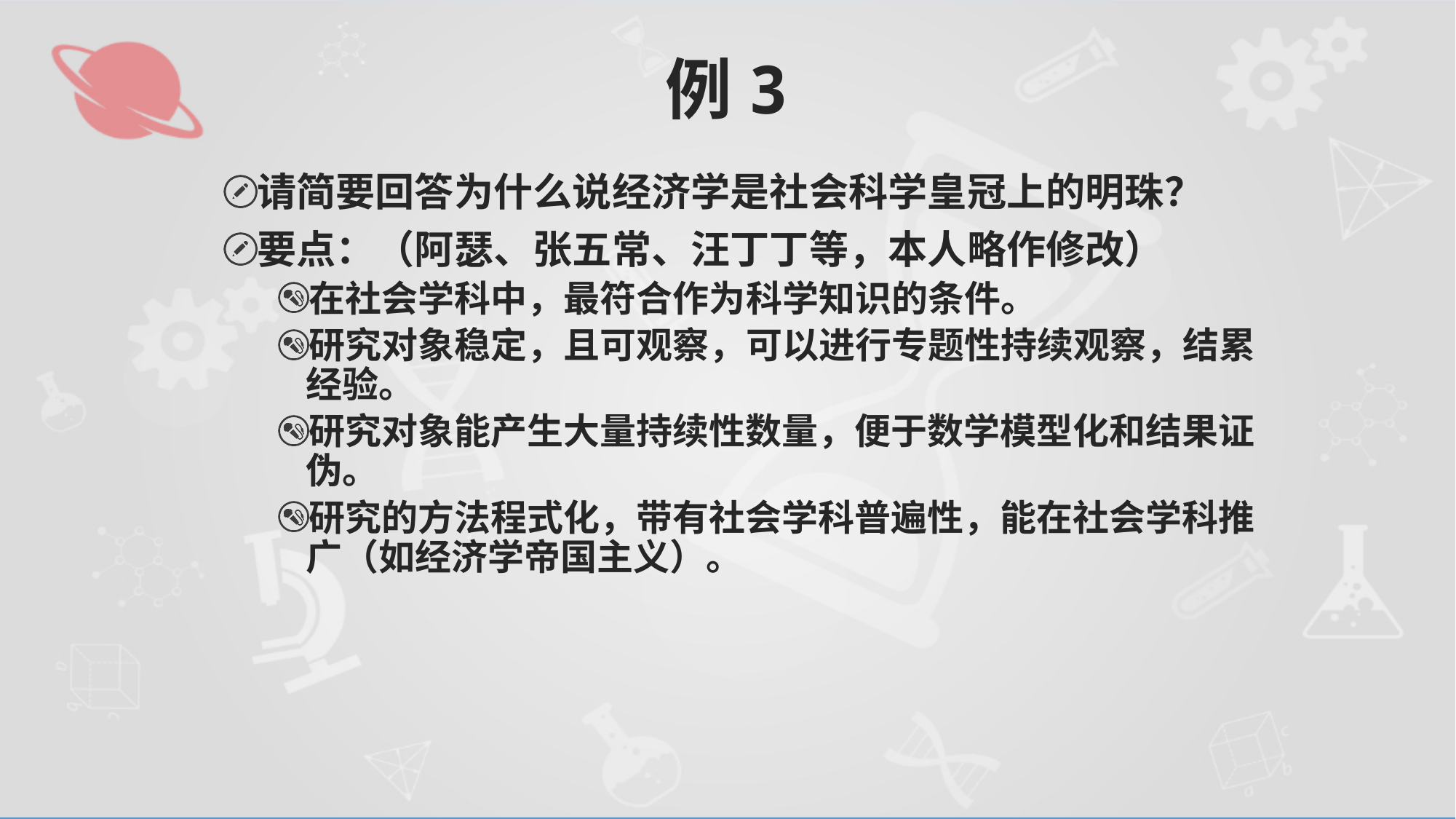

# 例3
请简要回答为什么说经济学是社会科学皇冠上的明珠？
要点：（阿瑟、张五常、汪丁丁等，本人略作修改）
在社会学科中，最符合作为科学知识的条件。
研究对象稳定，且可观察，可以进行专题性持续观察，结累经验。
研究对象能产生大量持续性数量，便于数学模型化和结果证伪。
研究的方法程式化，带有社会学科普遍性，能在社会学科推广（如经济学帝国主义）。